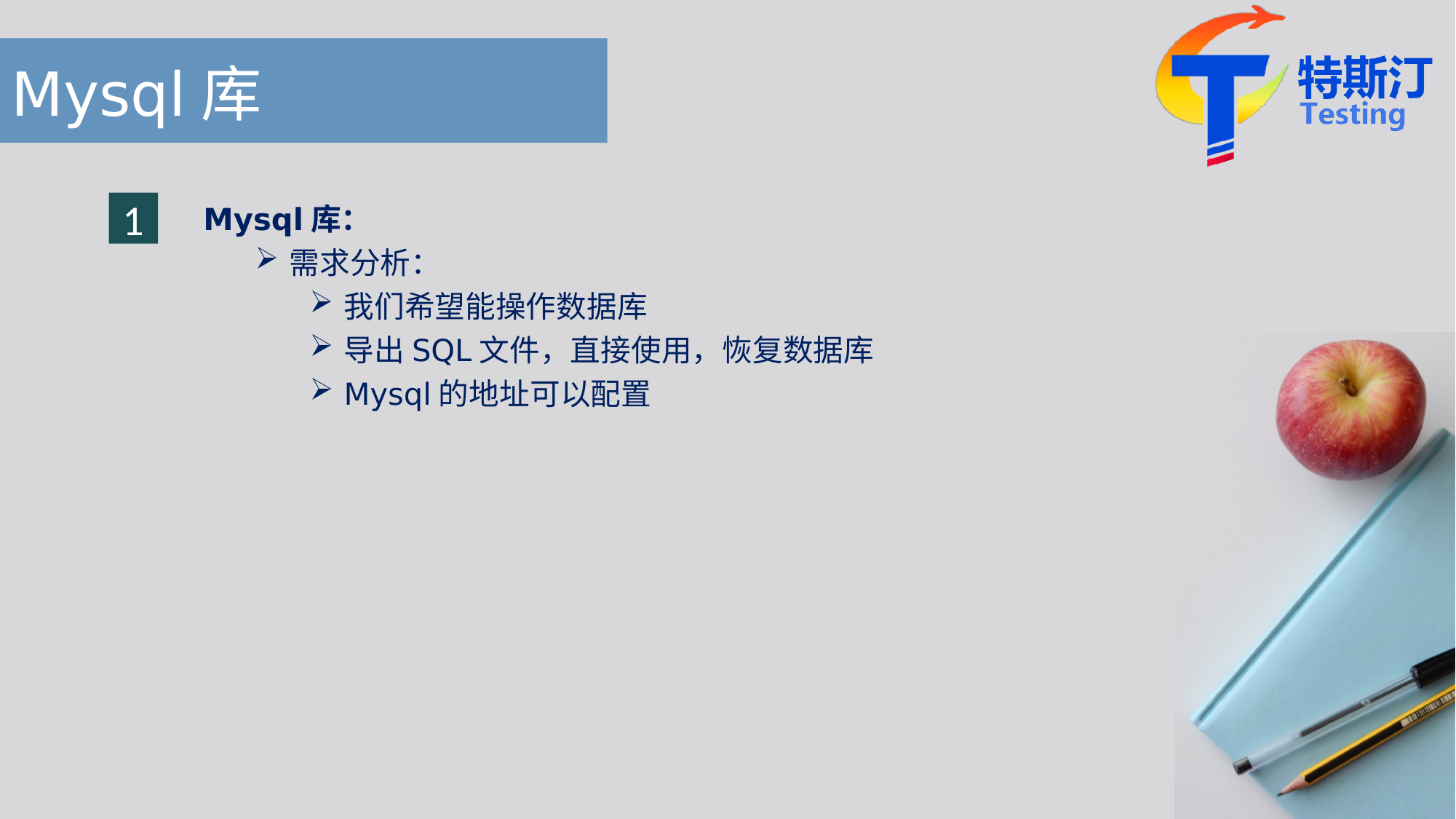

# Mysql库
Mysql库：
需求分析：
我们希望能操作数据库
导出SQL文件，直接使用，恢复数据库
Mysql的地址可以配置

1